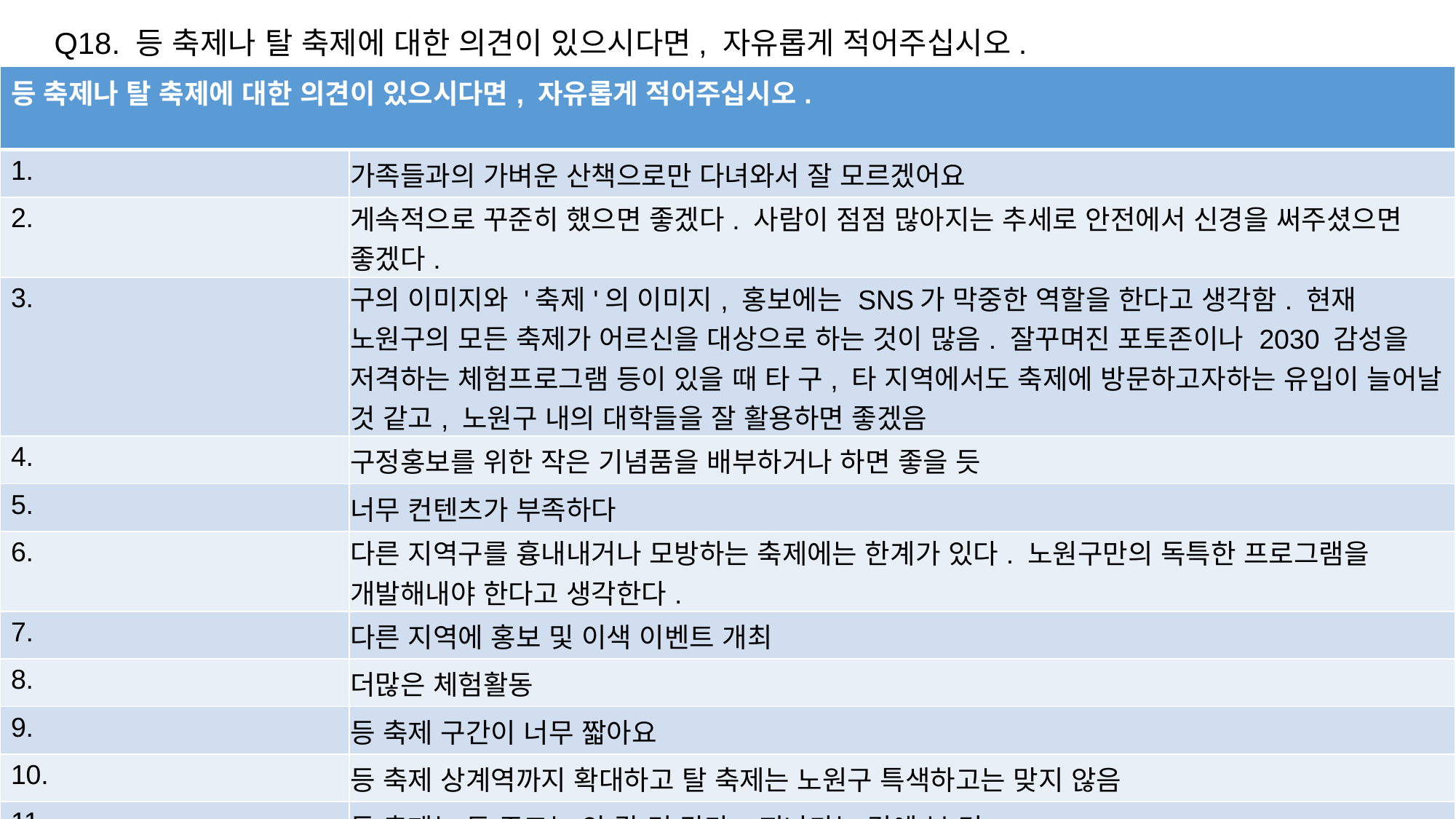

Q18. 등 축제나 탈 축제에 대한 의견이 있으시다면, 자유롭게 적어주십시오.
| 등 축제나 탈 축제에 대한 의견이 있으시다면, 자유롭게 적어주십시오. |  |
| --- | --- |
| 1. | 가족들과의 가벼운 산책으로만 다녀와서 잘 모르겠어요 |
| 2. | 게속적으로 꾸준히 했으면 좋겠다. 사람이 점점 많아지는 추세로 안전에서 신경을 써주셨으면 좋겠다. |
| 3. | 구의 이미지와 '축제'의 이미지, 홍보에는 SNS가 막중한 역할을 한다고 생각함. 현재 노원구의 모든 축제가 어르신을 대상으로 하는 것이 많음. 잘꾸며진 포토존이나 2030 감성을 저격하는 체험프로그램 등이 있을 때 타 구, 타 지역에서도 축제에 방문하고자하는 유입이 늘어날 것 같고, 노원구 내의 대학들을 잘 활용하면 좋겠음 |
| 4. | 구정홍보를 위한 작은 기념품을 배부하거나 하면 좋을 듯 |
| 5. | 너무 컨텐츠가 부족하다 |
| 6. | 다른 지역구를 흉내내거나 모방하는 축제에는 한계가 있다. 노원구만의 독특한 프로그램을 개발해내야 한다고 생각한다. |
| 7. | 다른 지역에 홍보 및 이색 이벤트 개최 |
| 8. | 더많은 체험활동 |
| 9. | 등 축제 구간이 너무 짧아요 |
| 10. | 등 축제 상계역까지 확대하고 탈 축제는 노원구 특색하고는 맞지 않음 |
| 11. | 등 축제는 돈 주고는 안 갈 것 같다. 지나가는 김에 본 것 |